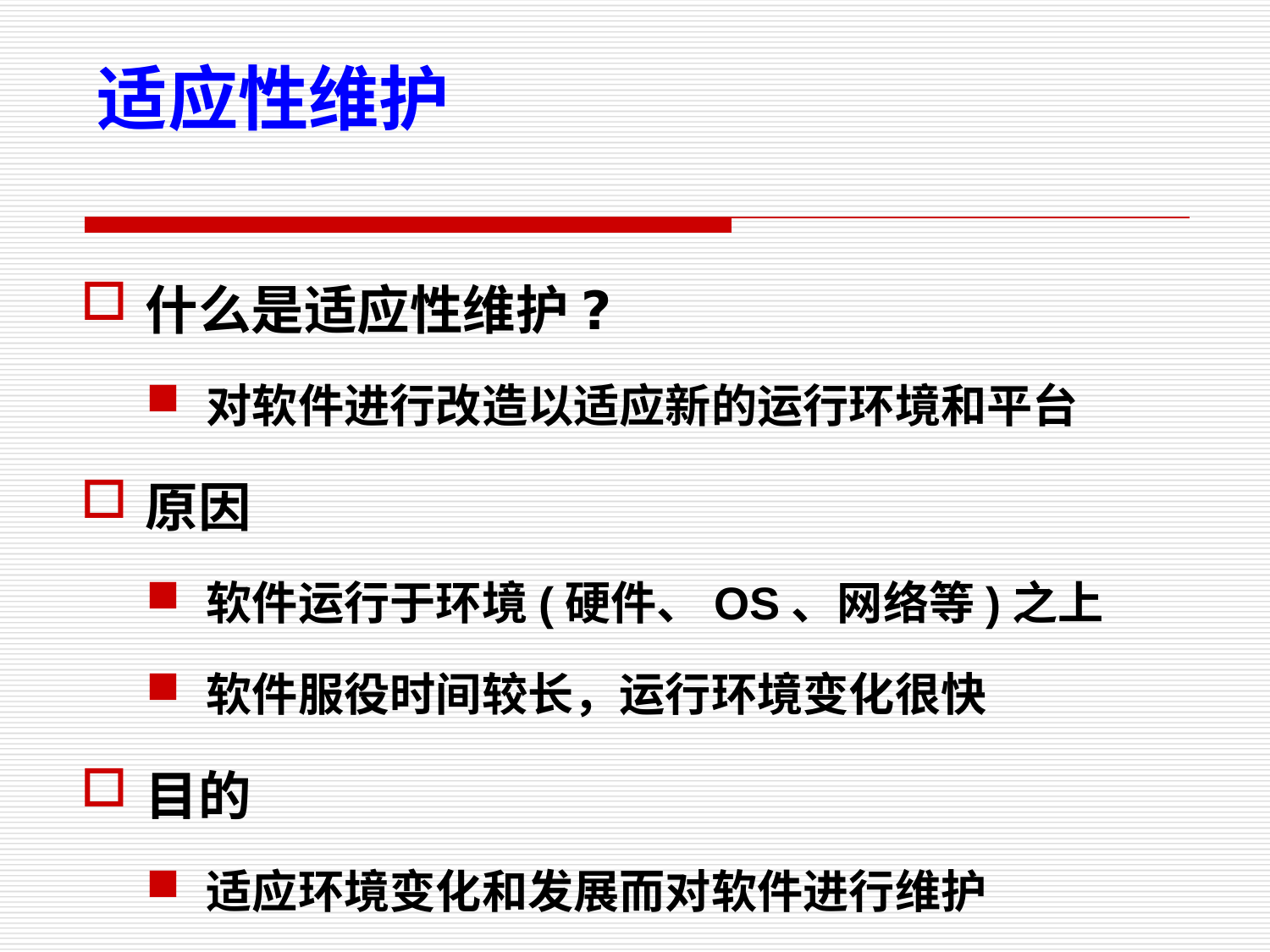

适应性维护
什么是适应性维护?
对软件进行改造以适应新的运行环境和平台
原因
软件运行于环境(硬件、OS、网络等)之上
软件服役时间较长，运行环境变化很快
目的
适应环境变化和发展而对软件进行维护